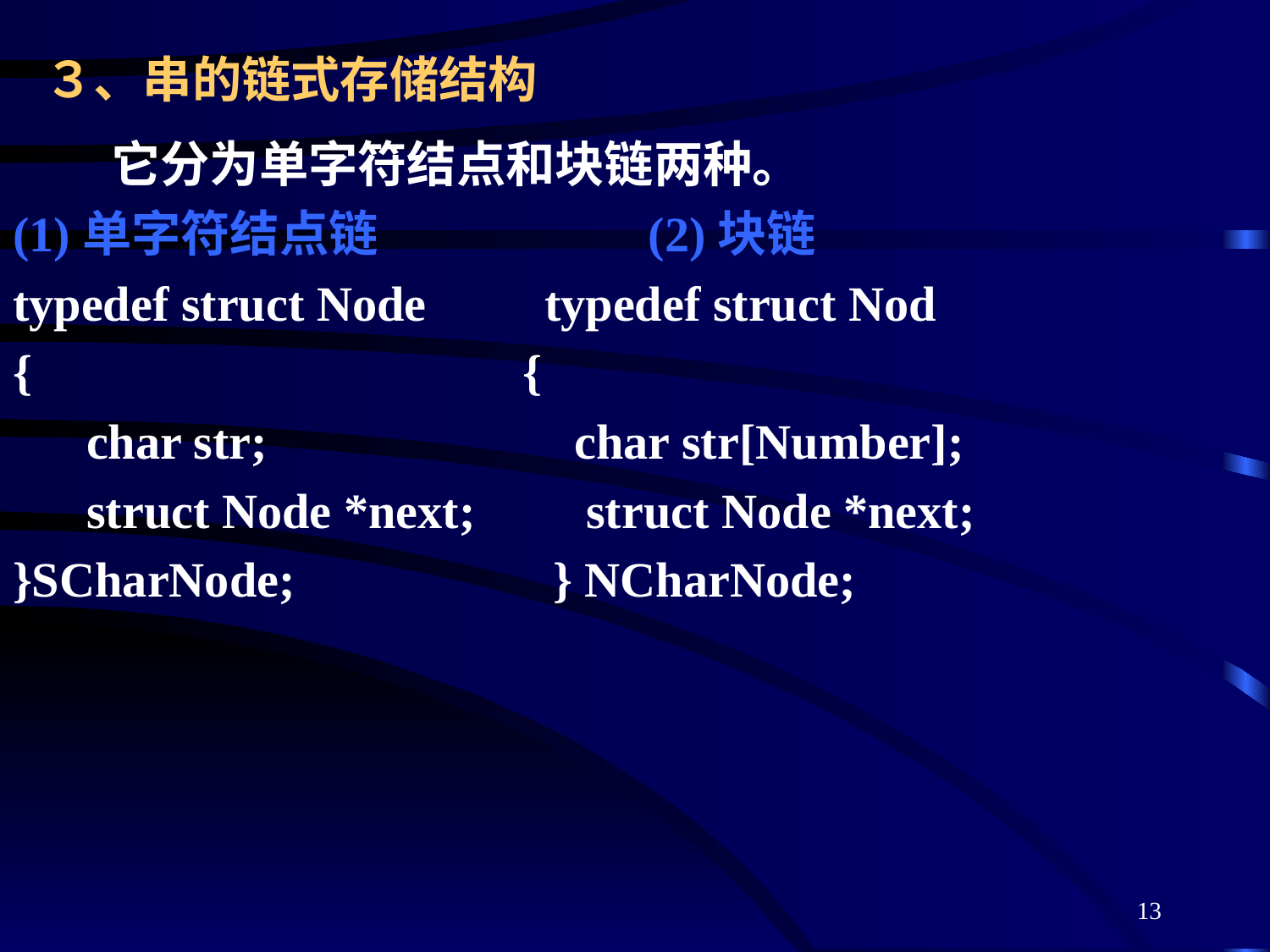

# ３、串的链式存储结构
　　它分为单字符结点和块链两种。
(1)单字符结点链                       (2)块链
typedef struct Node　    typedef struct Nod
{                                        {
      char str;                         char str[Number];
      struct Node *next;         struct Node *next;
}SCharNode;                     } NCharNode;

13